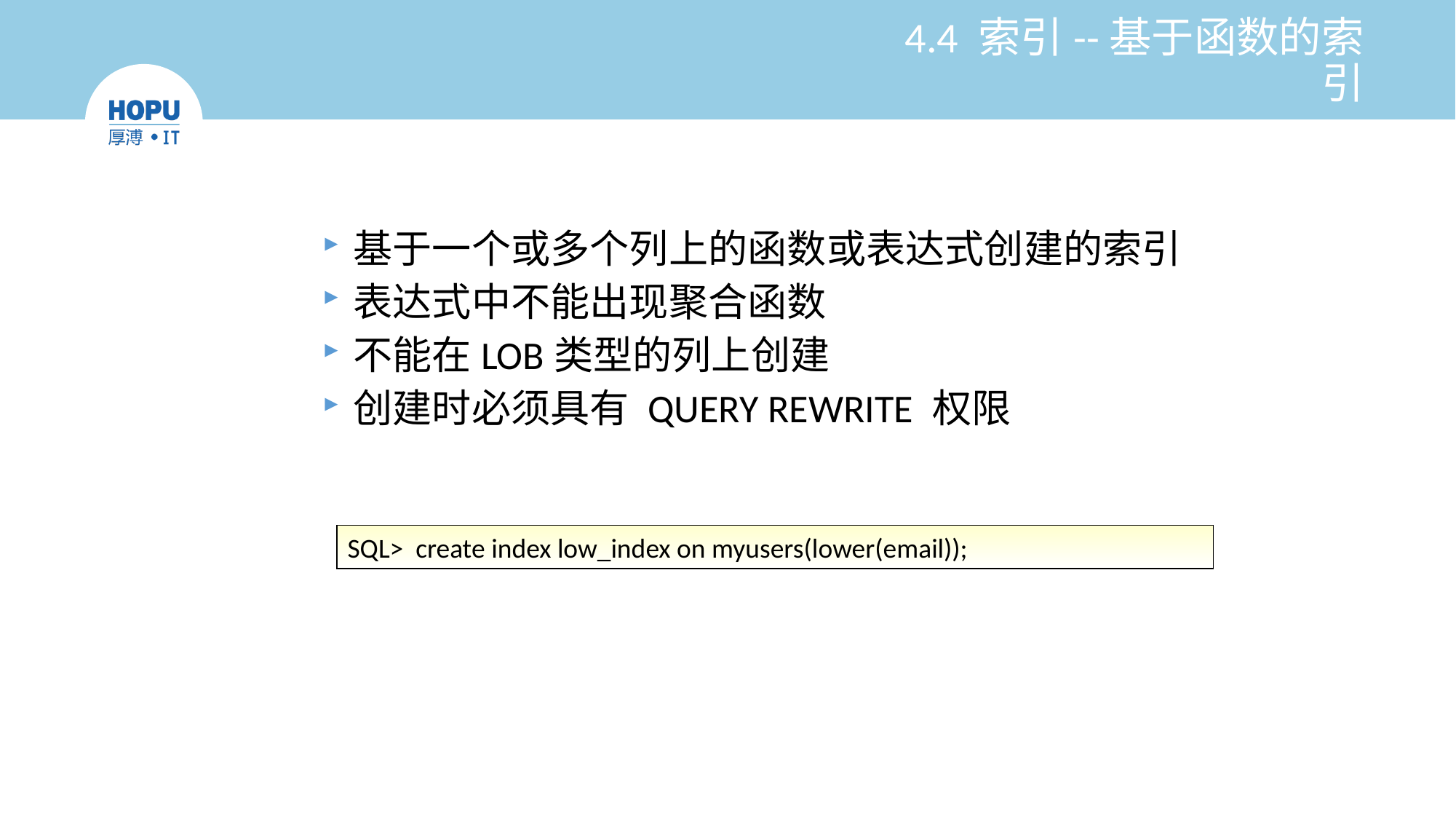

# 4.4 索引--基于函数的索引
基于一个或多个列上的函数或表达式创建的索引
表达式中不能出现聚合函数
不能在LOB类型的列上创建
创建时必须具有 QUERY REWRITE 权限
SQL>  create index low_index on myusers(lower(email));